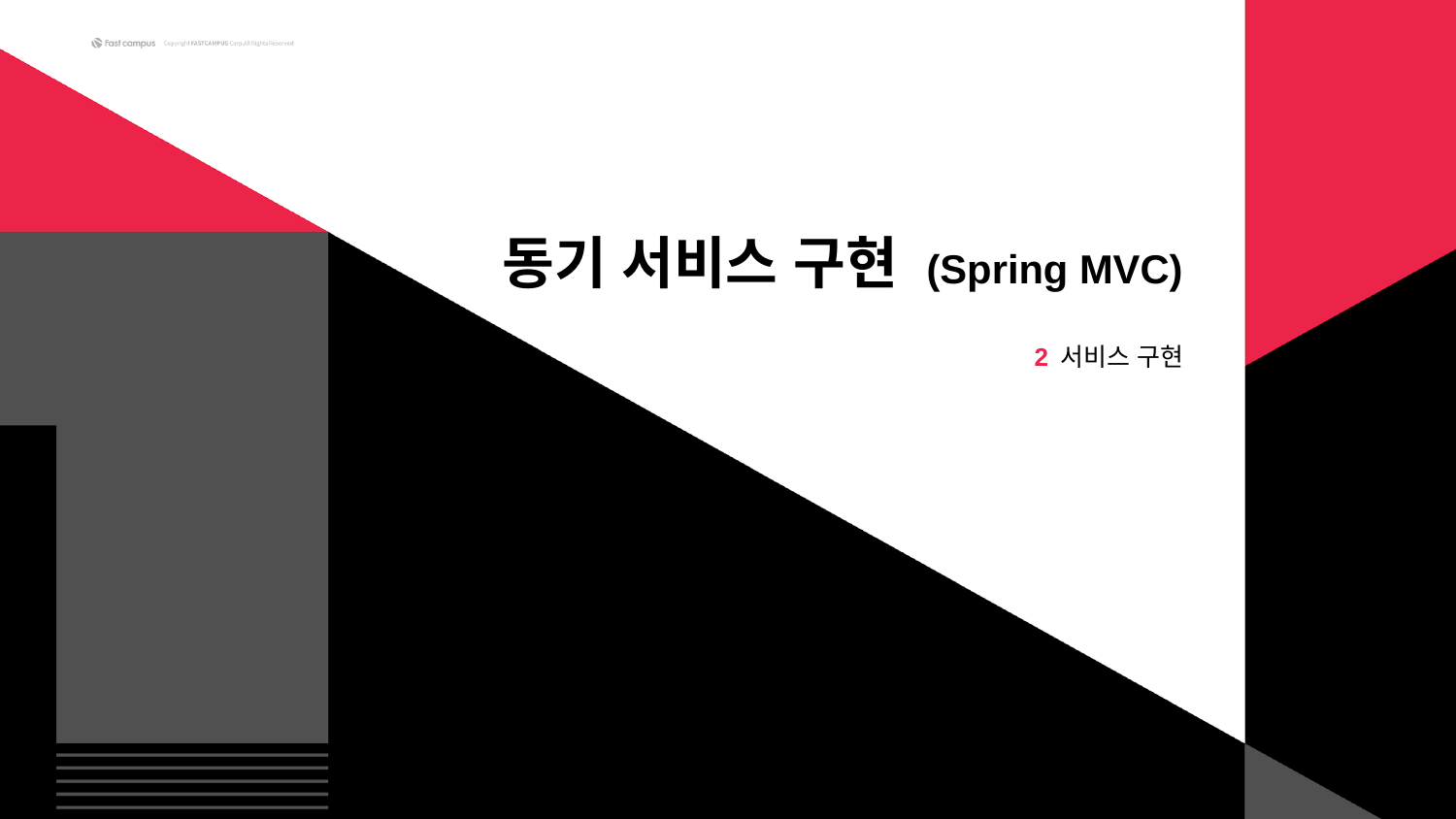

# 동기 서비스 구현 (Spring MVC)
2 서비스 구현